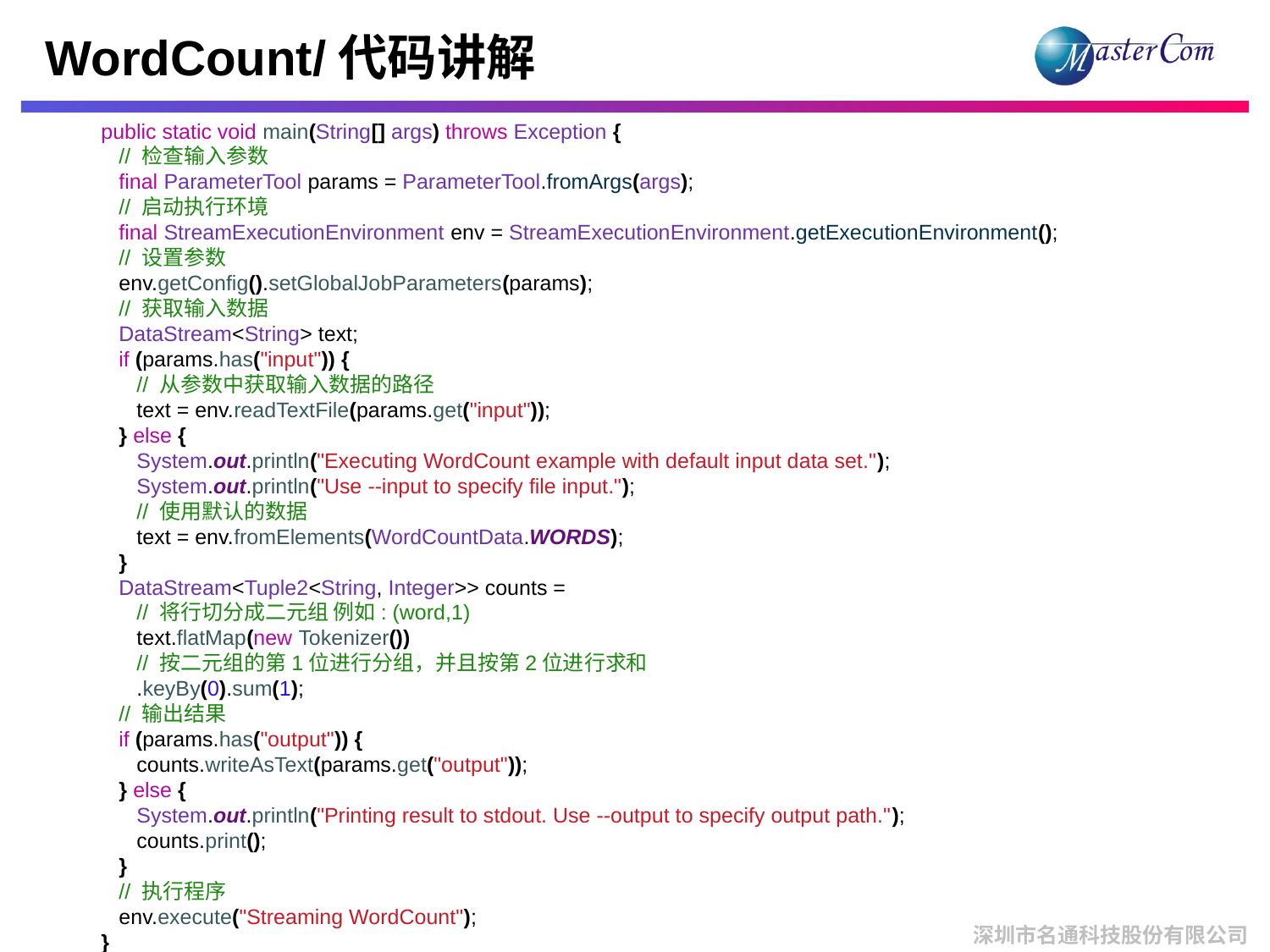

# WordCount/代码讲解
public static void main(String[] args) throws Exception {
   // 检查输入参数
   final ParameterTool params = ParameterTool.fromArgs(args);
   // 启动执行环境
   final StreamExecutionEnvironment env = StreamExecutionEnvironment.getExecutionEnvironment();
   // 设置参数
   env.getConfig().setGlobalJobParameters(params);
   // 获取输入数据
   DataStream<String> text;
   if (params.has("input")) {
      // 从参数中获取输入数据的路径
      text = env.readTextFile(params.get("input"));
   } else {
      System.out.println("Executing WordCount example with default input data set.");
      System.out.println("Use --input to specify file input.");
      // 使用默认的数据
      text = env.fromElements(WordCountData.WORDS);
   }
   DataStream<Tuple2<String, Integer>> counts =
      // 将行切分成二元组 例如: (word,1)
      text.flatMap(new Tokenizer())
      // 按二元组的第1位进行分组，并且按第2位进行求和
      .keyBy(0).sum(1);
   // 输出结果
   if (params.has("output")) {
      counts.writeAsText(params.get("output"));
   } else {
      System.out.println("Printing result to stdout. Use --output to specify output path.");
      counts.print();
   }
   // 执行程序
   env.execute("Streaming WordCount");
}